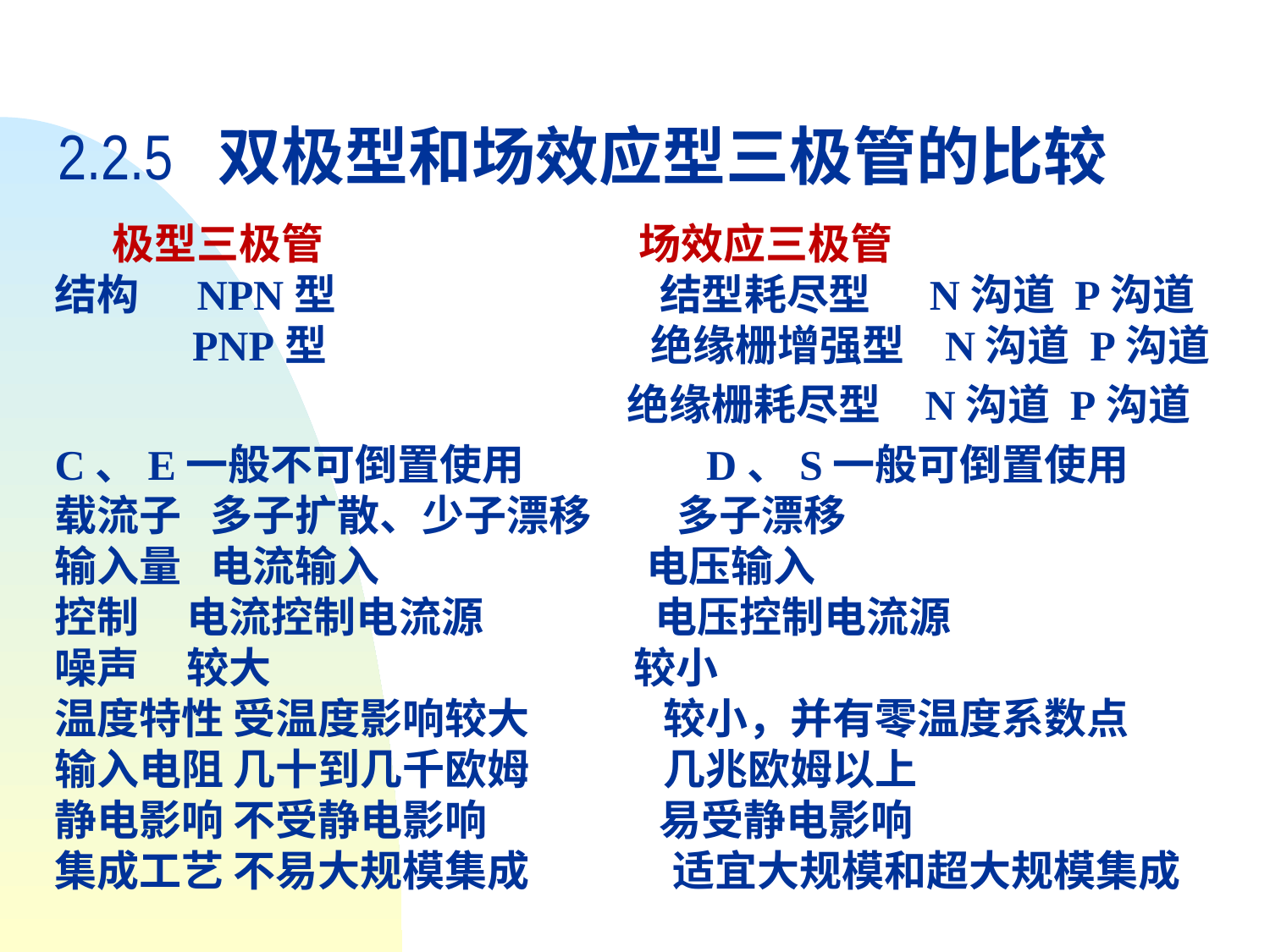

# 2.2.5  双极型和场效应型三极管的比较
     极型三极管                                 场效应三极管
结构     NPN型                                  结型耗尽型     N沟道 P沟道
             PNP型                                  绝缘栅增强型    N沟道 P沟道
                                                           绝缘栅耗尽型    N沟道 P沟道
C、E一般不可倒置使用                  D、S一般可倒置使用
载流子   多子扩散、少子漂移         多子漂移
输入量   电流输入                            电压输入
控制     电流控制电流源                  电压控制电流源
噪声     较大                                      较小
温度特性 受温度影响较大              较小，并有零温度系数点
输入电阻 几十到几千欧姆              几兆欧姆以上
静电影响 不受静电影响                  易受静电影响
集成工艺 不易大规模集成               适宜大规模和超大规模集成